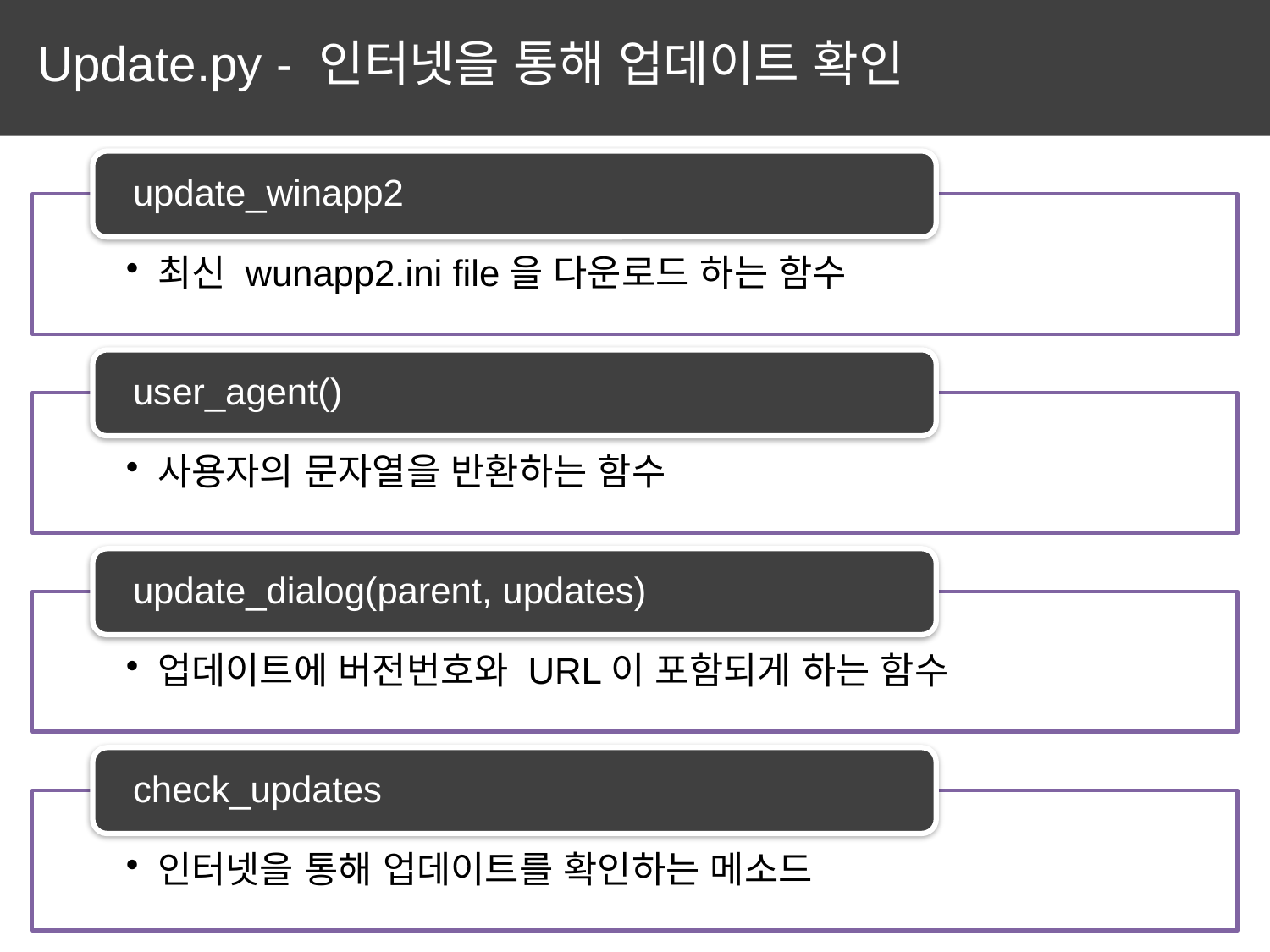

Update.py - 인터넷을 통해 업데이트 확인
최신 wunapp2.ini file을 다운로드 하는 함수
update_winapp2
사용자의 문자열을 반환하는 함수
user_agent()
업데이트에 버전번호와 URL이 포함되게 하는 함수
update_dialog(parent, updates)
인터넷을 통해 업데이트를 확인하는 메소드
check_updates